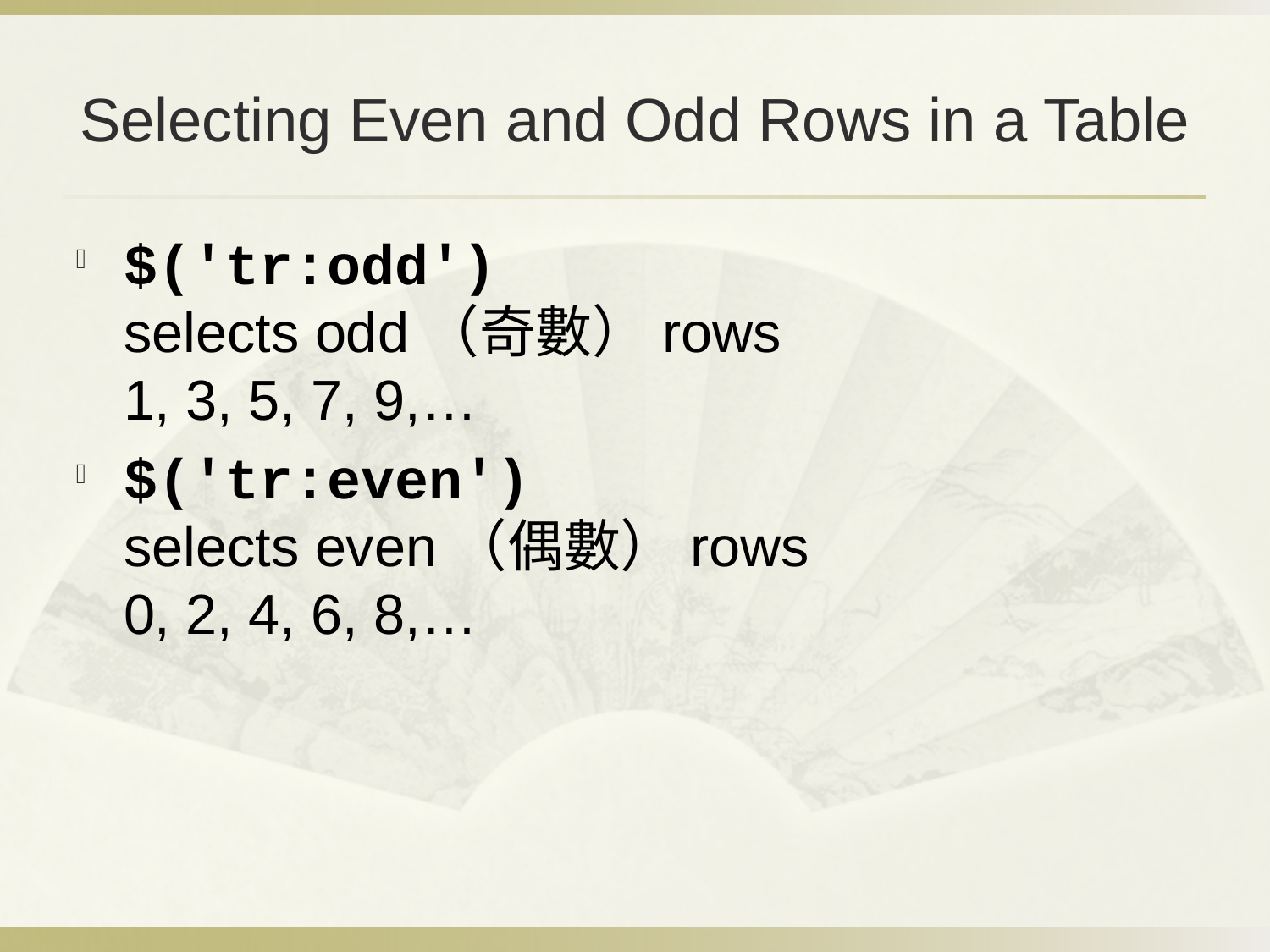

# Selecting Even and Odd Rows in a Table
$('tr:odd')
selects odd（奇數）rows
1, 3, 5, 7, 9,…
$('tr:even')
selects even（偶數）rows
0, 2, 4, 6, 8,…